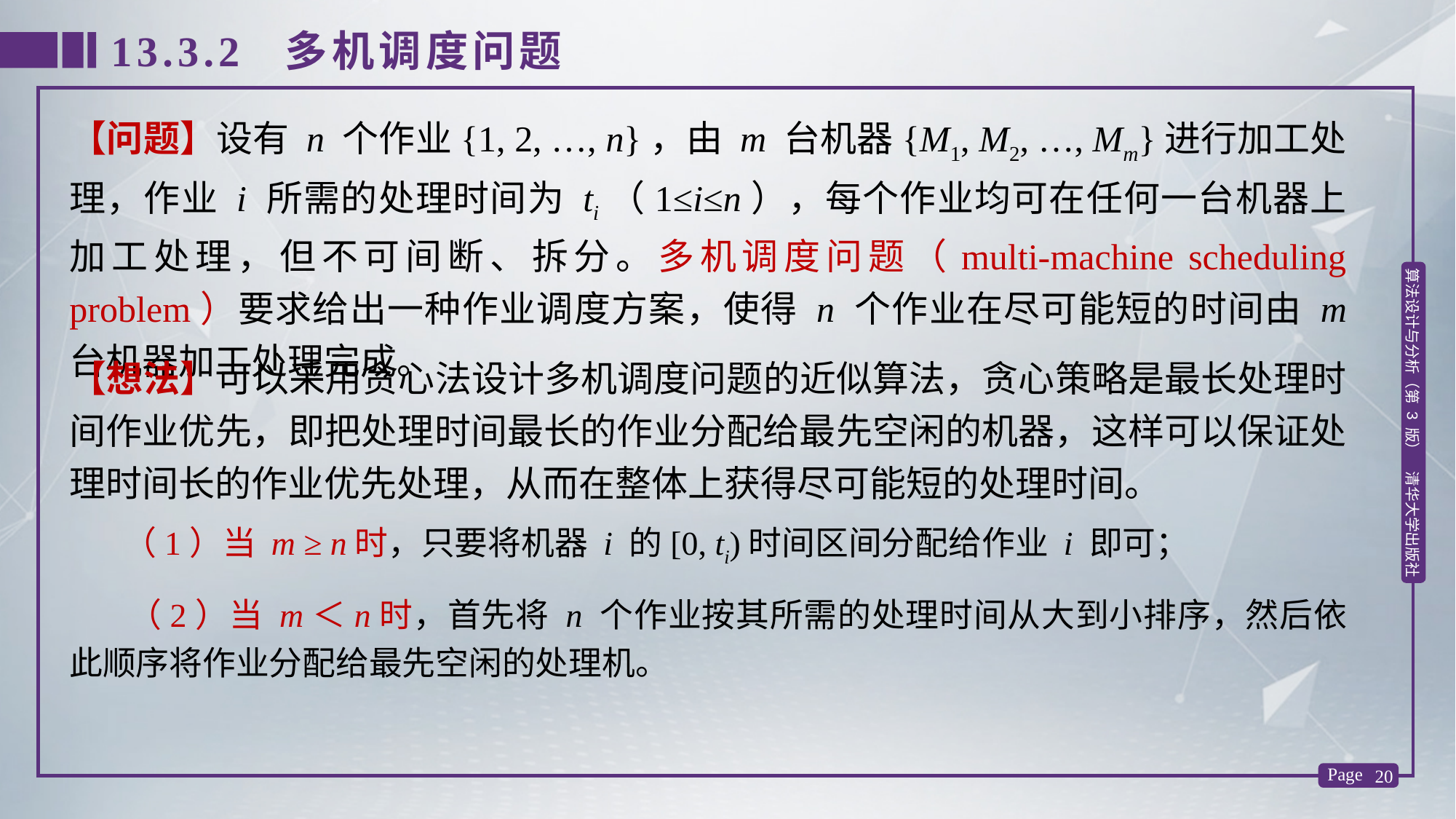

13.3.2  多机调度问题
【问题】设有 n 个作业{1, 2, …, n}，由 m 台机器{M1, M2, …, Mm}进行加工处理，作业 i 所需的处理时间为 ti（1≤i≤n），每个作业均可在任何一台机器上加工处理，但不可间断、拆分。多机调度问题（multi-machine scheduling problem）要求给出一种作业调度方案，使得 n 个作业在尽可能短的时间由 m 台机器加工处理完成。
【想法】可以采用贪心法设计多机调度问题的近似算法，贪心策略是最长处理时间作业优先，即把处理时间最长的作业分配给最先空闲的机器，这样可以保证处理时间长的作业优先处理，从而在整体上获得尽可能短的处理时间。
      （1）当 m ≥ n时，只要将机器 i 的[0, ti)时间区间分配给作业 i 即可；
      （2）当 m＜n时，首先将 n 个作业按其所需的处理时间从大到小排序，然后依此顺序将作业分配给最先空闲的处理机。